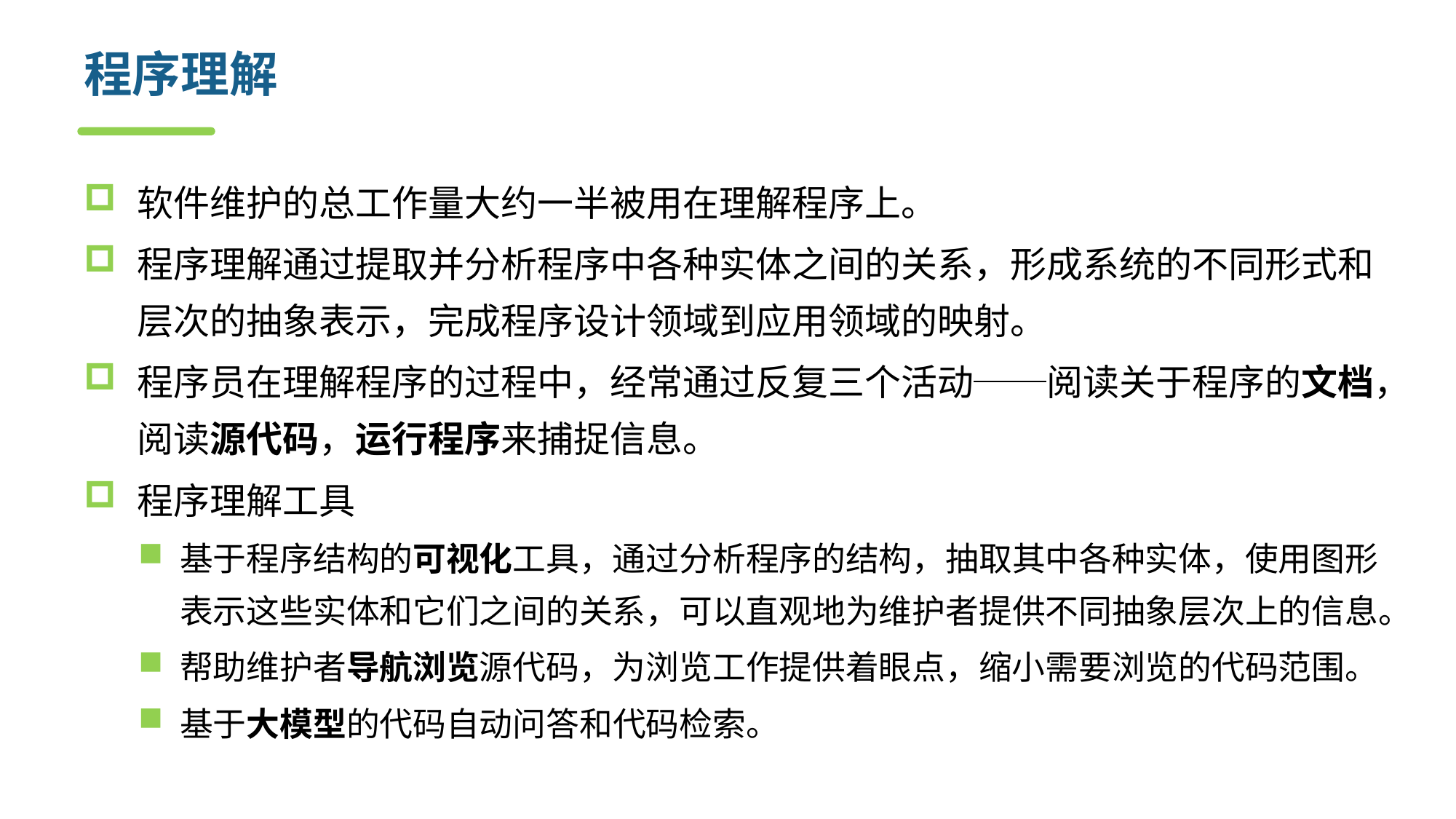

# 程序理解
软件维护的总工作量大约一半被用在理解程序上。
程序理解通过提取并分析程序中各种实体之间的关系，形成系统的不同形式和层次的抽象表示，完成程序设计领域到应用领域的映射。
程序员在理解程序的过程中，经常通过反复三个活动──阅读关于程序的文档，阅读源代码，运行程序来捕捉信息。
程序理解工具
基于程序结构的可视化工具，通过分析程序的结构，抽取其中各种实体，使用图形表示这些实体和它们之间的关系，可以直观地为维护者提供不同抽象层次上的信息。
帮助维护者导航浏览源代码，为浏览工作提供着眼点，缩小需要浏览的代码范围。
基于大模型的代码自动问答和代码检索。
20